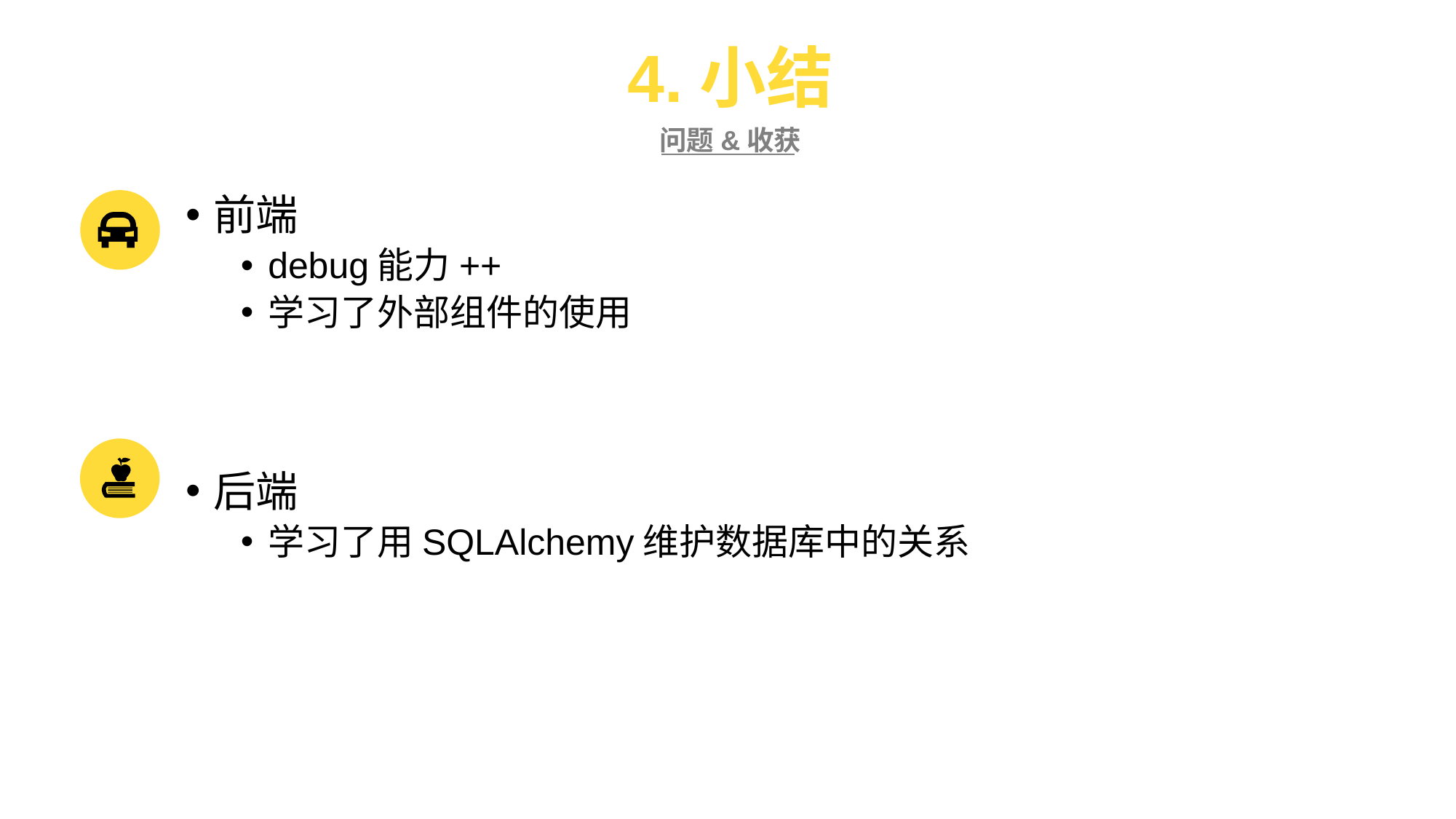

4.小结
问题&收获
前端
debug能力++
学习了外部组件的使用

后端
学习了用SQLAlchemy维护数据库中的关系